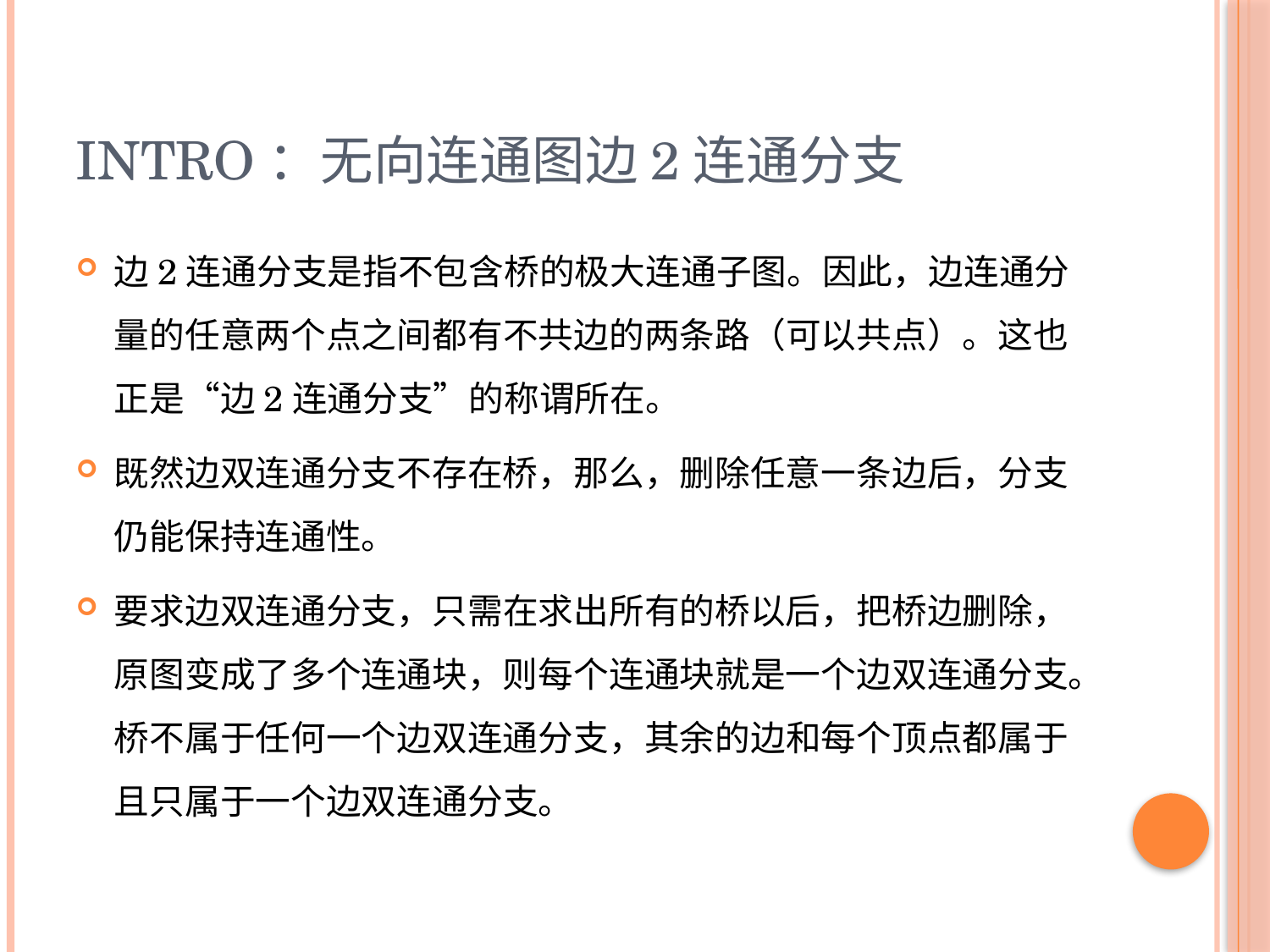

# Intro：无向连通图边2连通分支
边2连通分支是指不包含桥的极大连通子图。因此，边连通分量的任意两个点之间都有不共边的两条路（可以共点）。这也正是“边2连通分支”的称谓所在。
既然边双连通分支不存在桥，那么，删除任意一条边后，分支仍能保持连通性。
要求边双连通分支，只需在求出所有的桥以后，把桥边删除，原图变成了多个连通块，则每个连通块就是一个边双连通分支。桥不属于任何一个边双连通分支，其余的边和每个顶点都属于且只属于一个边双连通分支。